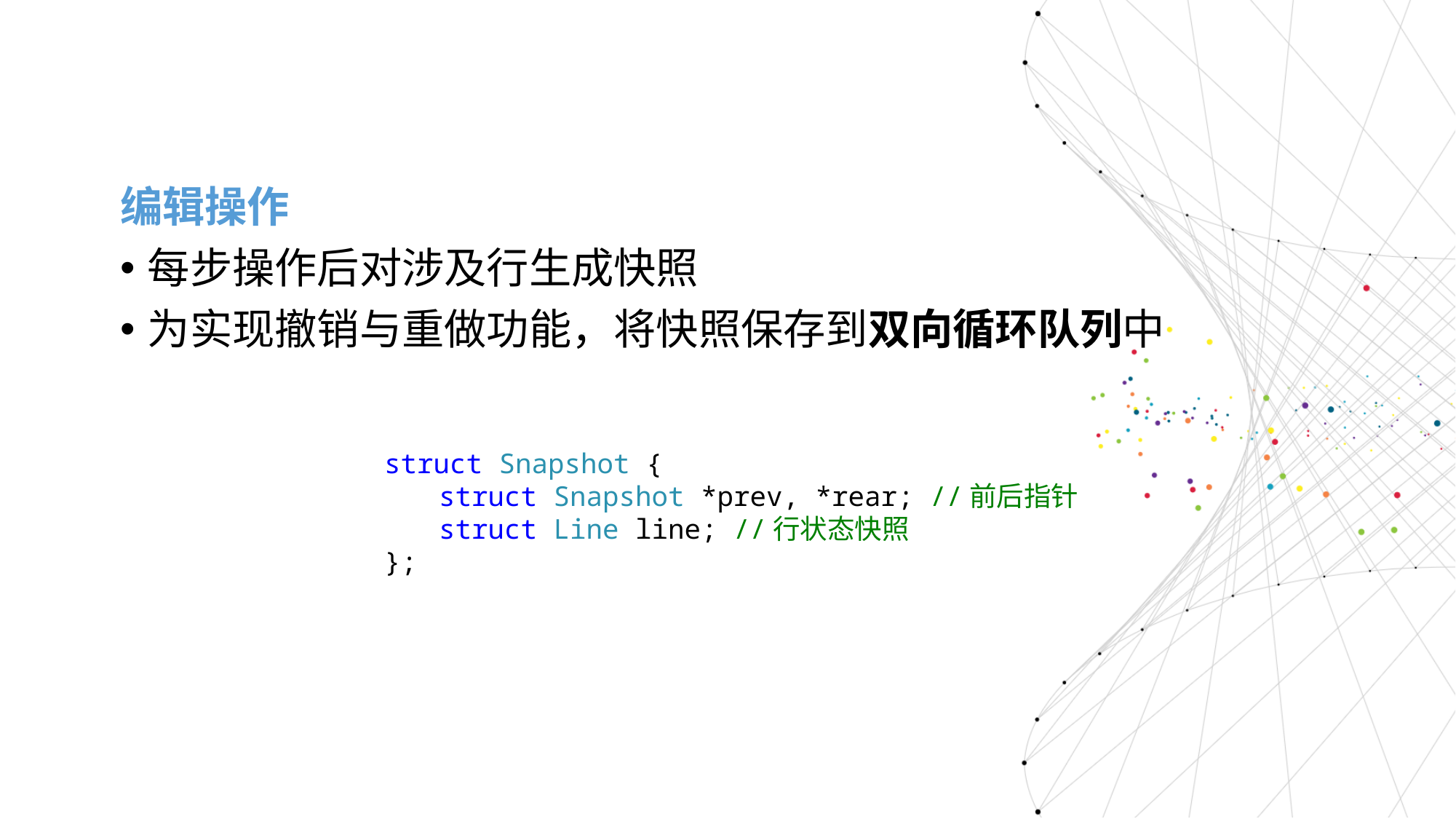

编辑操作
每步操作后对涉及行生成快照
为实现撤销与重做功能，将快照保存到双向循环队列中
struct Snapshot {
struct Snapshot *prev, *rear; //前后指针
struct Line line; //行状态快照
};